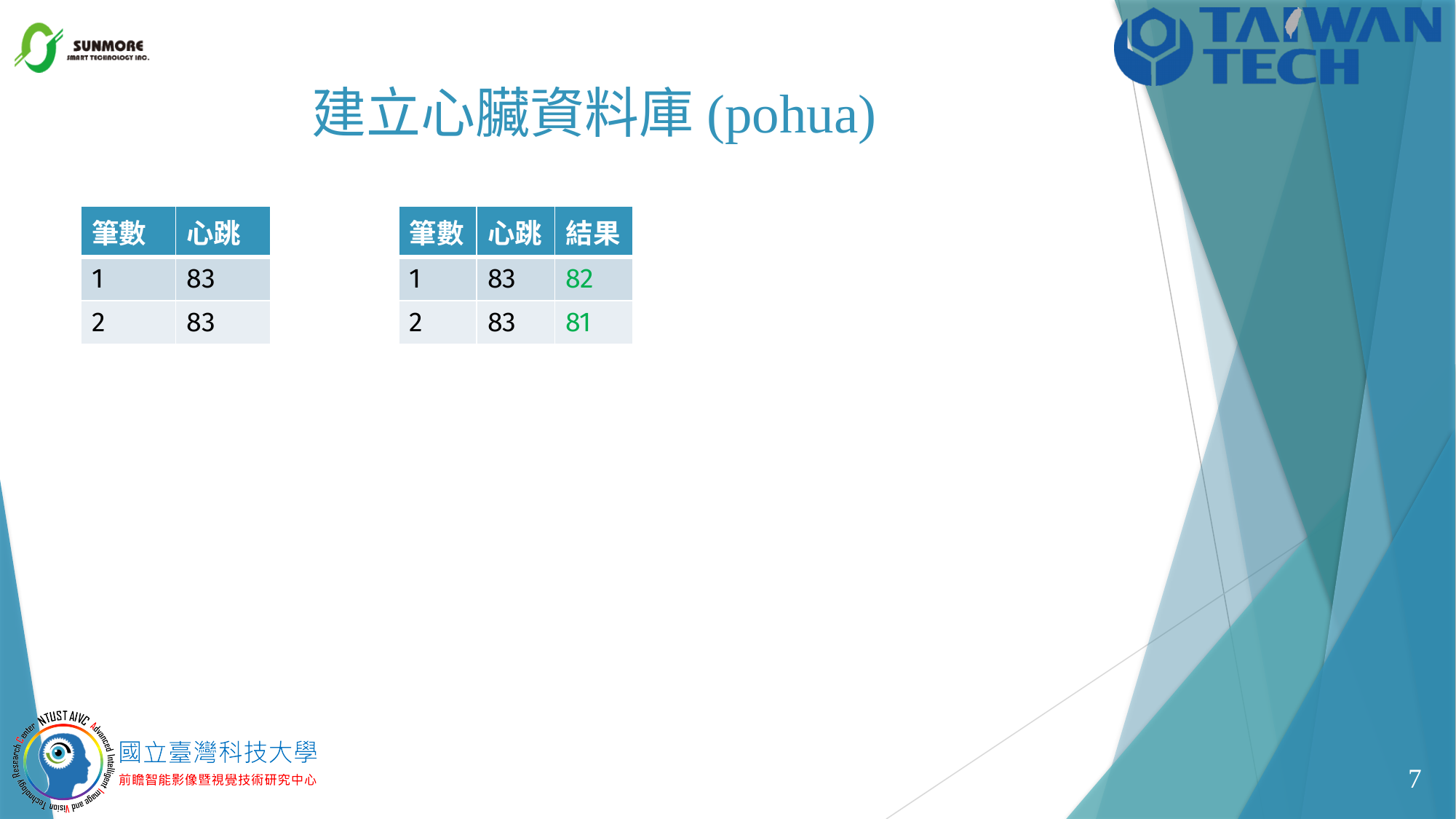

# 建立心臟資料庫(pohua)
| 筆數 | 心跳 |
| --- | --- |
| 1 | 83 |
| 2 | 83 |
| 筆數 | 心跳 | 結果 |
| --- | --- | --- |
| 1 | 83 | 82 |
| 2 | 83 | 81 |
7